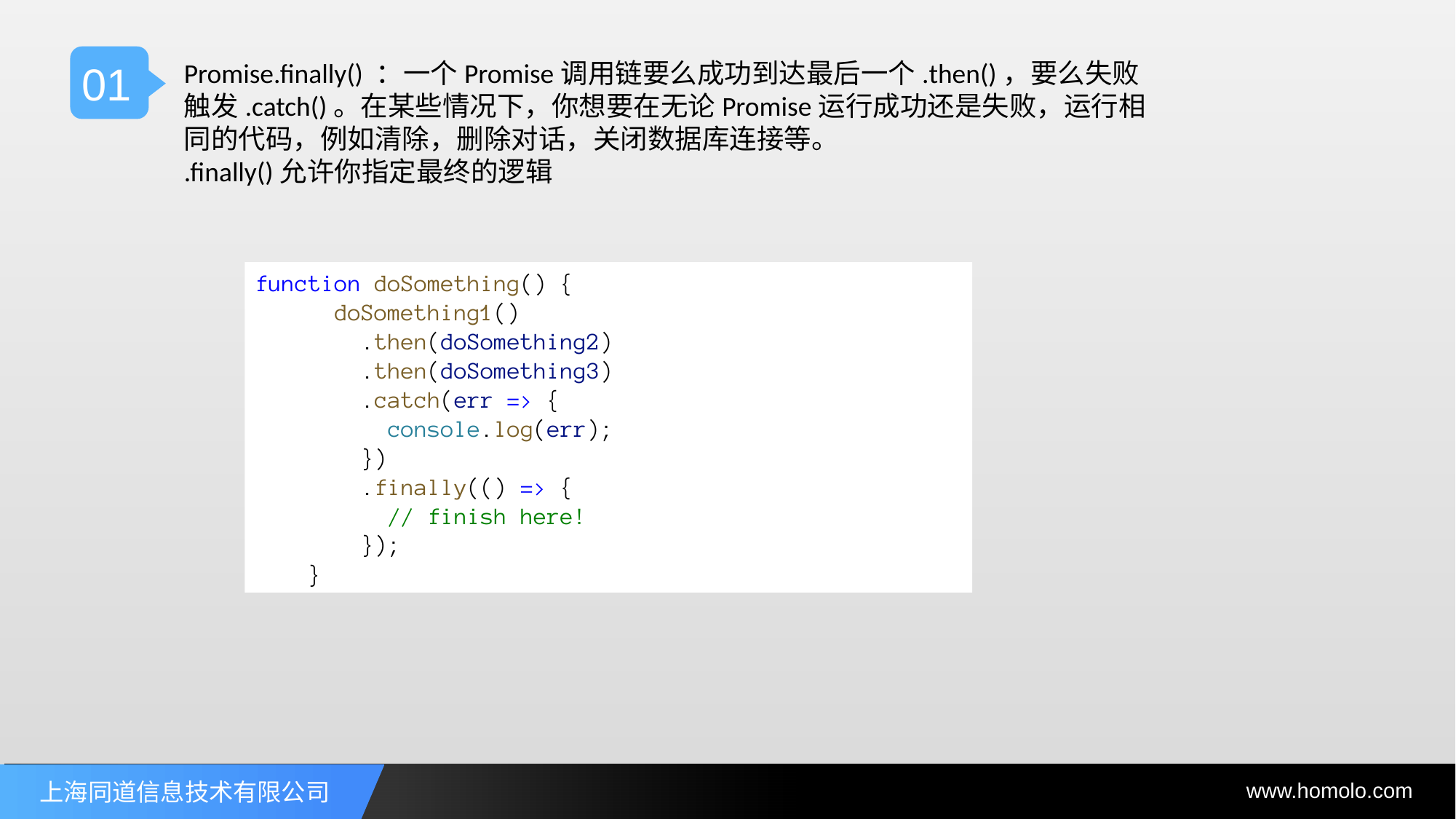

01
Promise.finally() ：一个Promise调用链要么成功到达最后一个.then()，要么失败触发.catch()。在某些情况下，你想要在无论Promise运行成功还是失败，运行相同的代码，例如清除，删除对话，关闭数据库连接等。
.finally()允许你指定最终的逻辑
function doSomething() {
      doSomething1()
        .then(doSomething2)
        .then(doSomething3)
        .catch(err => {
          console.log(err);
        })
        .finally(() => {
          // finish here!
        });
    }